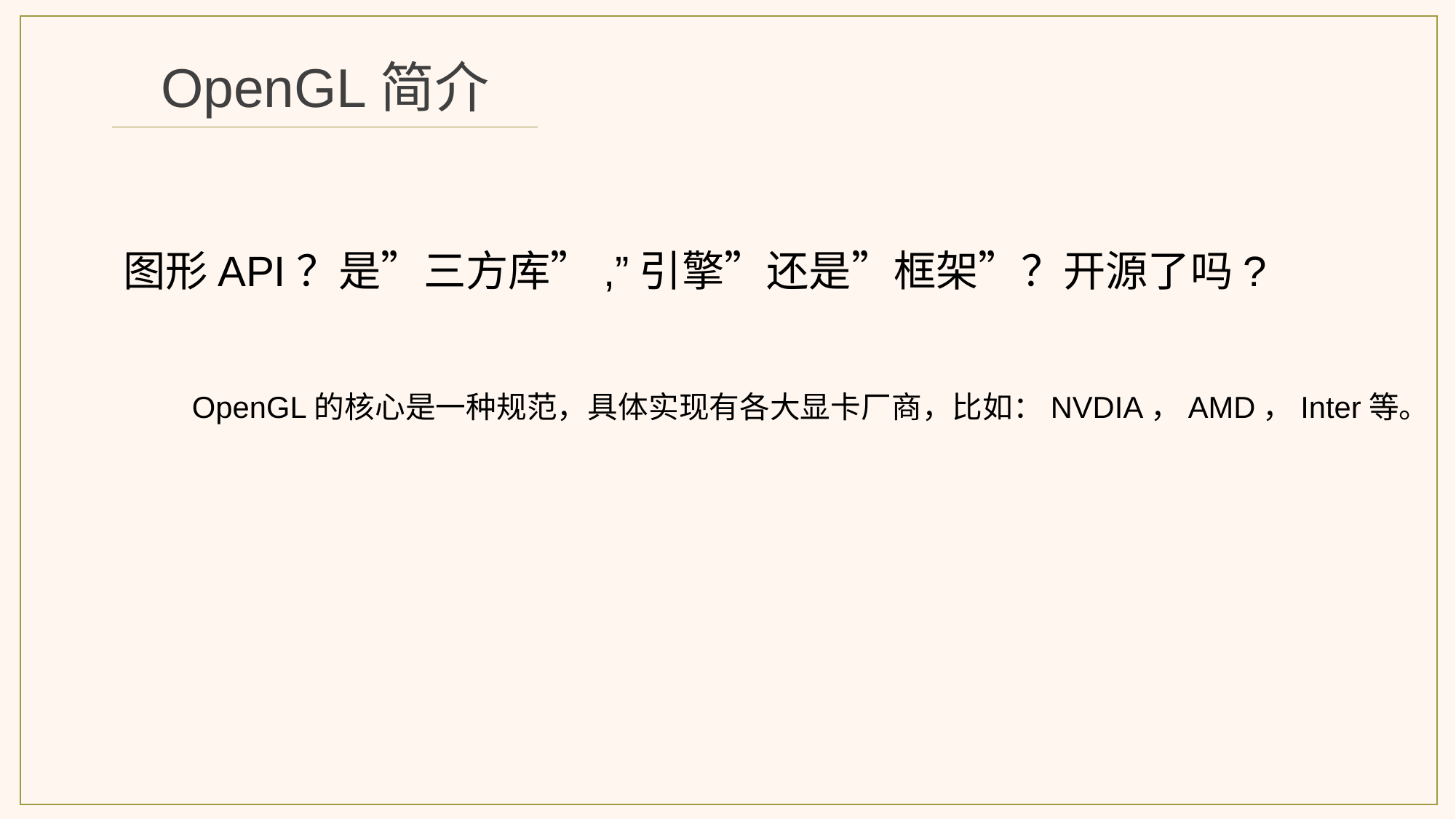

OpenGL简介
图形API？是”三方库”,”引擎”还是”框架”？开源了吗?
OpenGL的核心是一种规范，具体实现有各大显卡厂商，比如：NVDIA，AMD，Inter等。